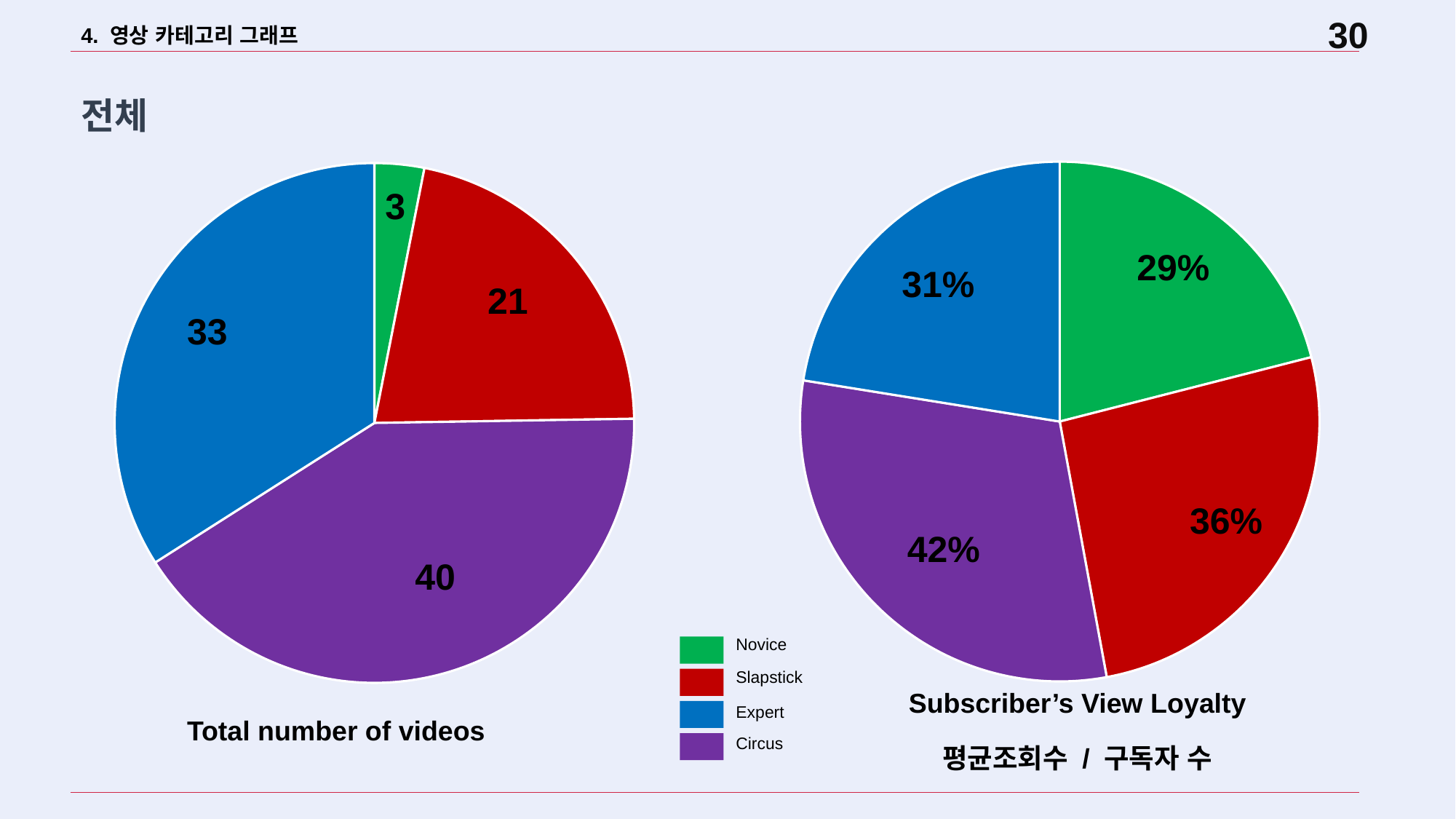

4. 영상 카테고리 그래프
전체

### Chart

| Category | 영상 개수 |
|---|---|
| Novice | 29.0 |
| Slapstick | 36.0 |
| Circus | 42.0 |
| Expert | 31.0 |

### Chart

| Category | 영상 개수 |
|---|---|
| Novice | 3.0 |
| Slapstick | 21.0 |
| Circus | 40.0 |
| Expert | 33.0 |
3
29%
31%
21
33
36%
42%
40
Novice

Slapstick

Expert

Circus

Subscriber’s View Loyalty
Total number of videos
평균조회수 / 구독자 수